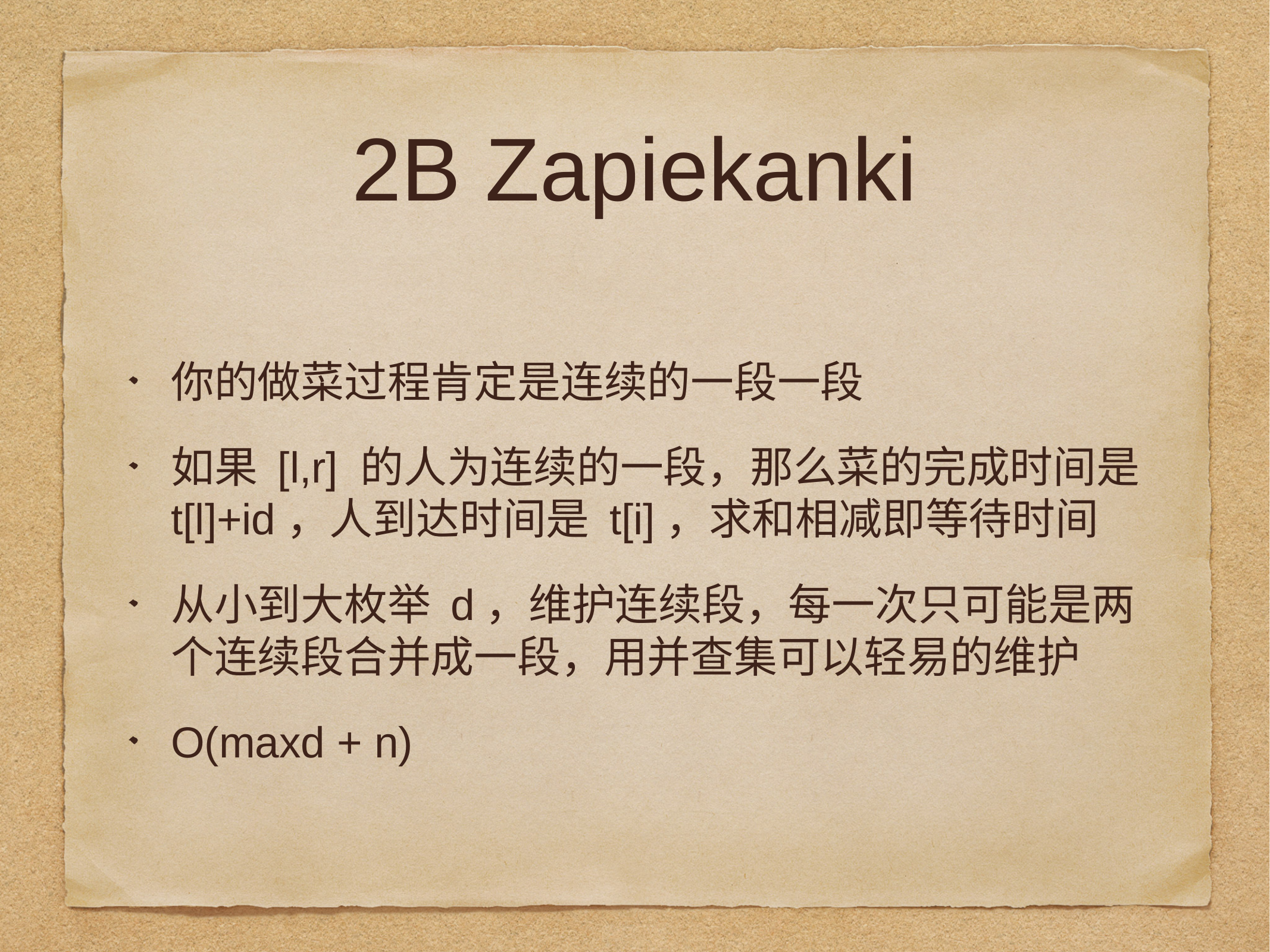

# 2B Zapiekanki
你的做菜过程肯定是连续的一段一段
如果 [l,r] 的人为连续的一段，那么菜的完成时间是 t[l]+id，人到达时间是 t[i]，求和相减即等待时间
从小到大枚举 d，维护连续段，每一次只可能是两个连续段合并成一段，用并查集可以轻易的维护
O(maxd + n)